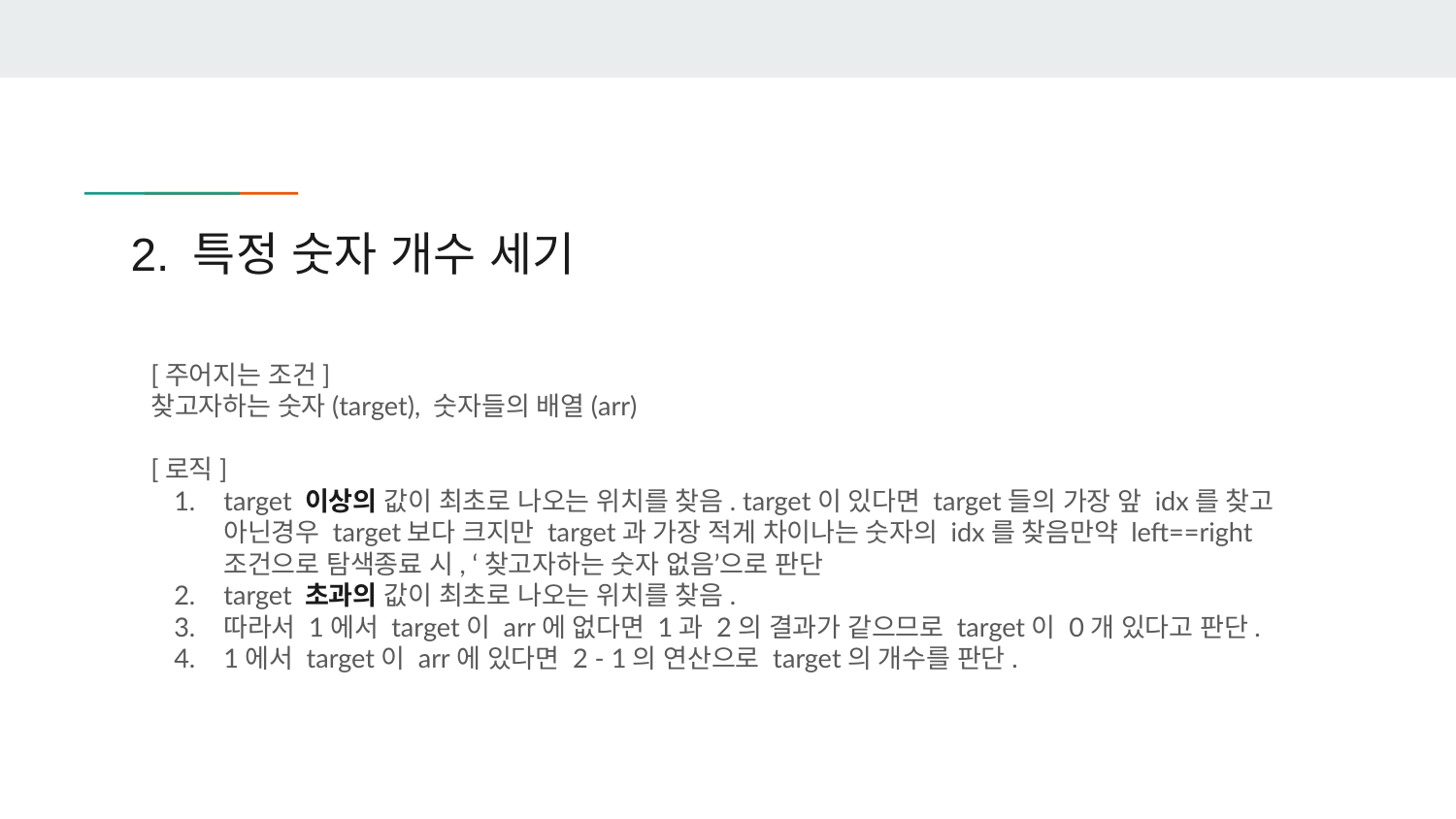

# 2. 특정 숫자 개수 세기
[주어지는 조건]
찾고자하는 숫자(target), 숫자들의 배열(arr)

[로직]
target 이상의 값이 최초로 나오는 위치를 찾음. target이 있다면 target들의 가장 앞 idx를 찾고 아닌경우 target보다 크지만 target과 가장 적게 차이나는 숫자의 idx를 찾음만약 left==right조건으로 탐색종료 시, ‘찾고자하는 숫자 없음’으로 판단
target 초과의 값이 최초로 나오는 위치를 찾음.
따라서 1에서 target이 arr에 없다면 1과 2의 결과가 같으므로 target이 0개 있다고 판단.
1에서 target이 arr에 있다면 2 - 1의 연산으로 target의 개수를 판단.